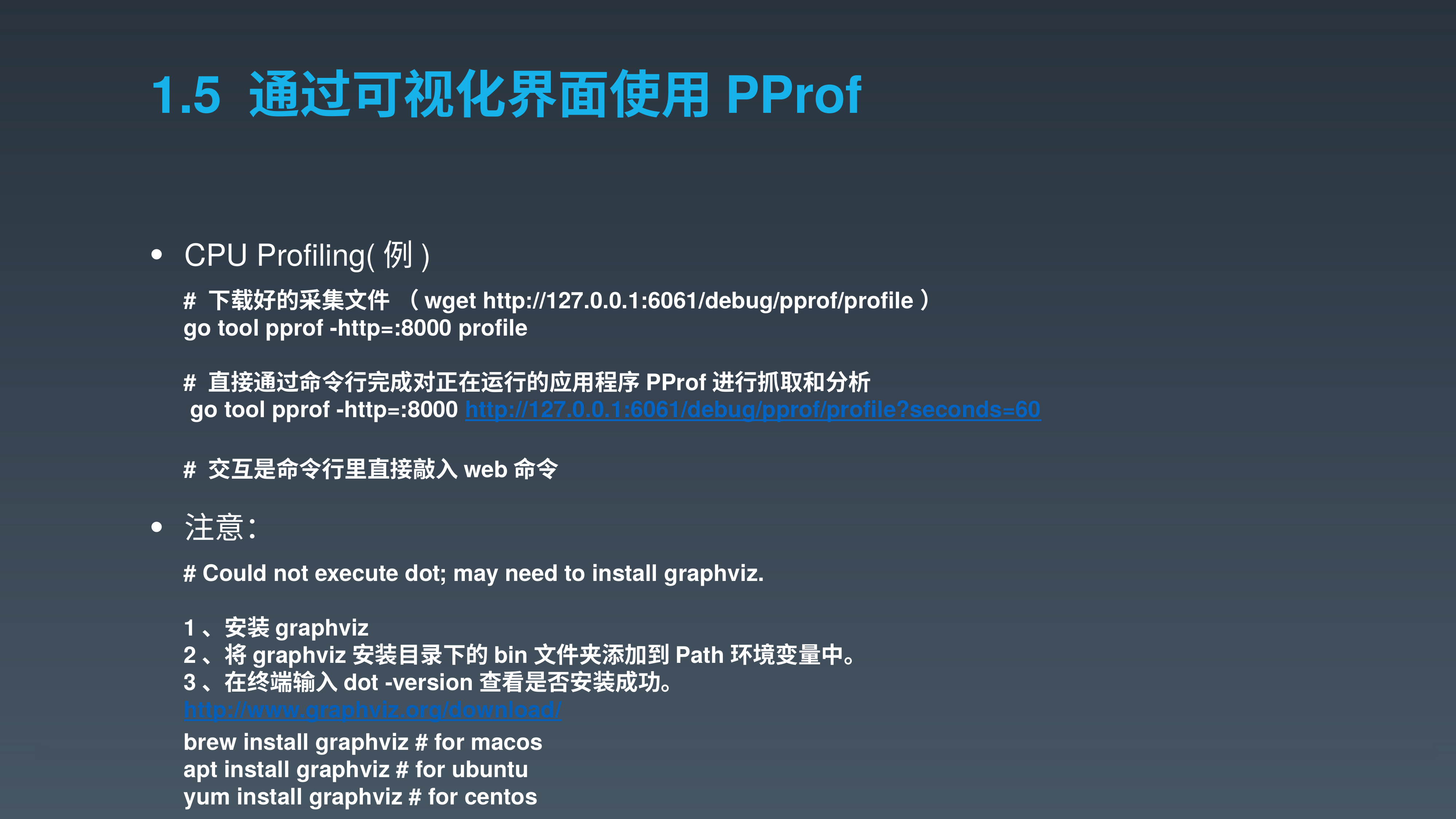

# 1.5 通过可视化界面使用PProf
CPU Profiling(例)
# 下载好的采集文件 （wget http://127.0.0.1:6061/debug/pprof/profile）
go tool pprof -http=:8000 profile

# 直接通过命令行完成对正在运行的应用程序PProf进行抓取和分析
 go tool pprof -http=:8000 http://127.0.0.1:6061/debug/pprof/profile?seconds=60

# 交互是命令行里直接敲入web命令
注意：
# Could not execute dot; may need to install graphviz.

1、安装graphviz
2、将graphviz安装目录下的bin文件夹添加到Path环境变量中。
3、在终端输入dot -version查看是否安装成功。
http://www.graphviz.org/download/
brew install graphviz # for macos
apt install graphviz # for ubuntu
yum install graphviz # for centos